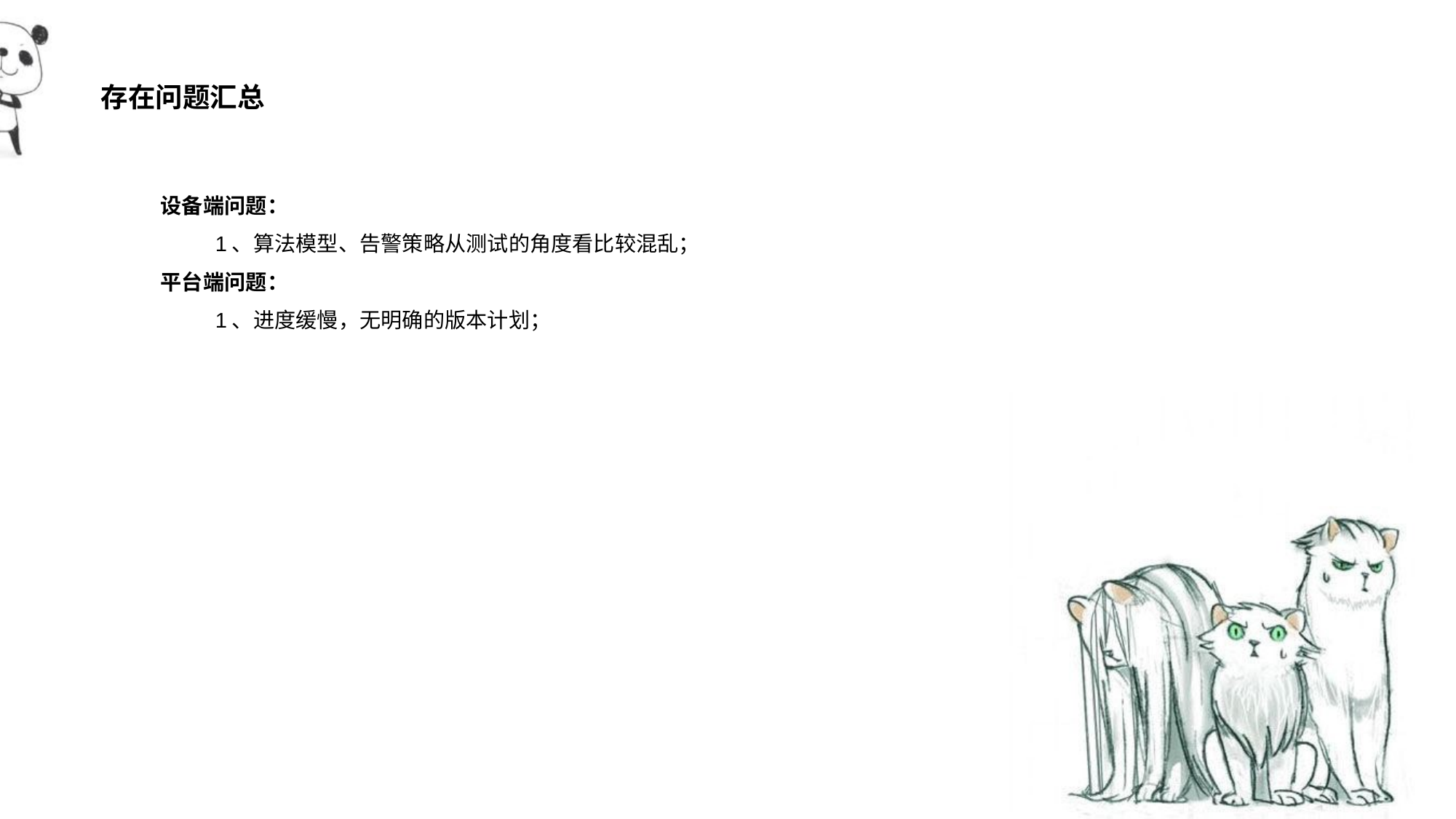

存在问题汇总
设备端问题：
1、算法模型、告警策略从测试的角度看比较混乱；
平台端问题：
1、进度缓慢，无明确的版本计划；